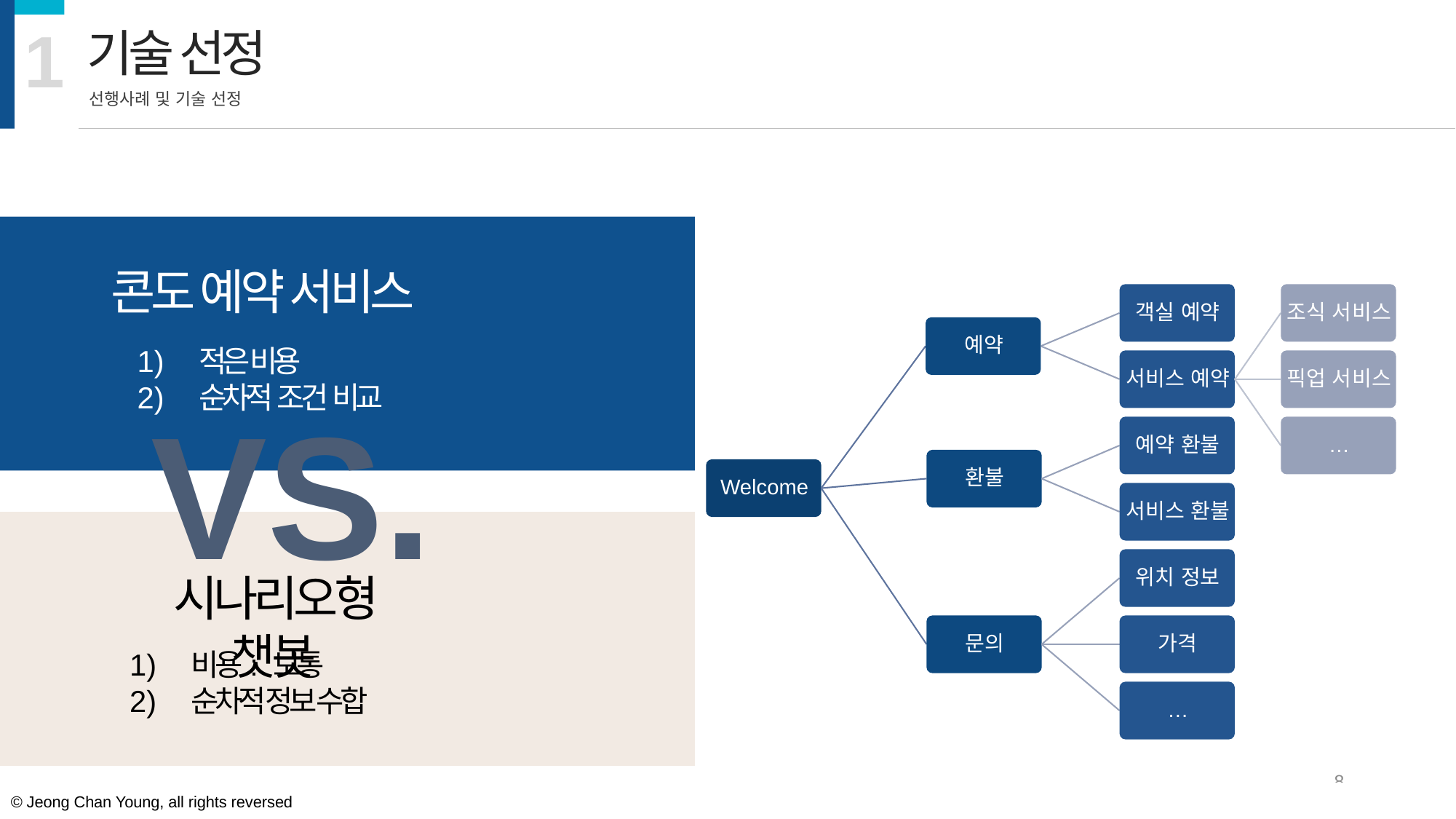

1
기술 선정
선행사례 및 기술 선정

콘도 예약 서비스
Welcome

예약

객실 예약

서비스 예약

조식 서비스

픽업 서비스

…

환불

예약 환불

서비스 환불

문의

위치 정보

가격

…
적은 비용
순차적  조건  비교
VS.

시나리오형 챗봇
비용:  보통
순차적 정보 수합
8
© Jeong Chan Young, all rights reversed